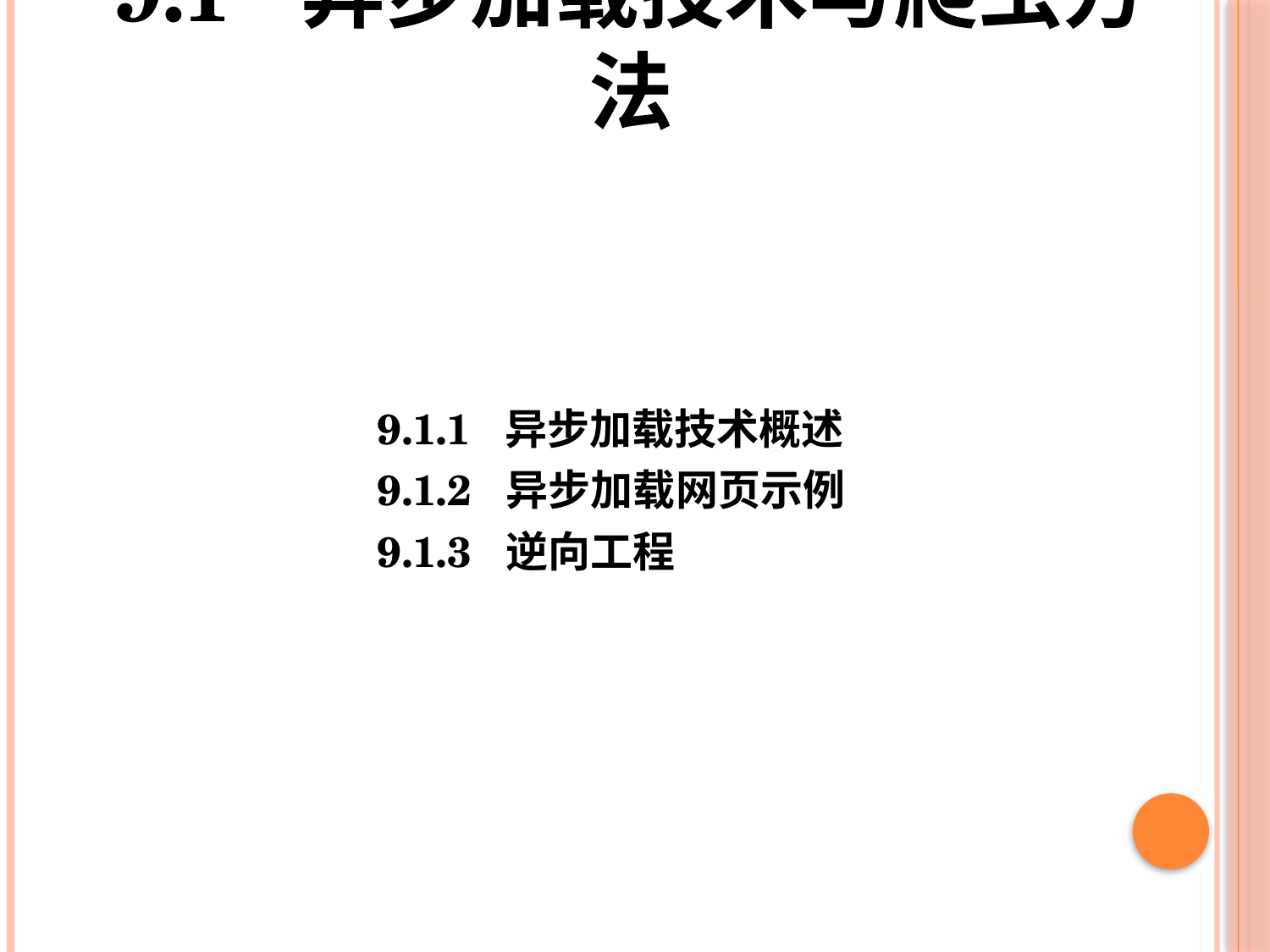

# 9.1  异步加载技术与爬虫方法
9.1.1  异步加载技术概述
9.1.2  异步加载网页示例
9.1.3  逆向工程